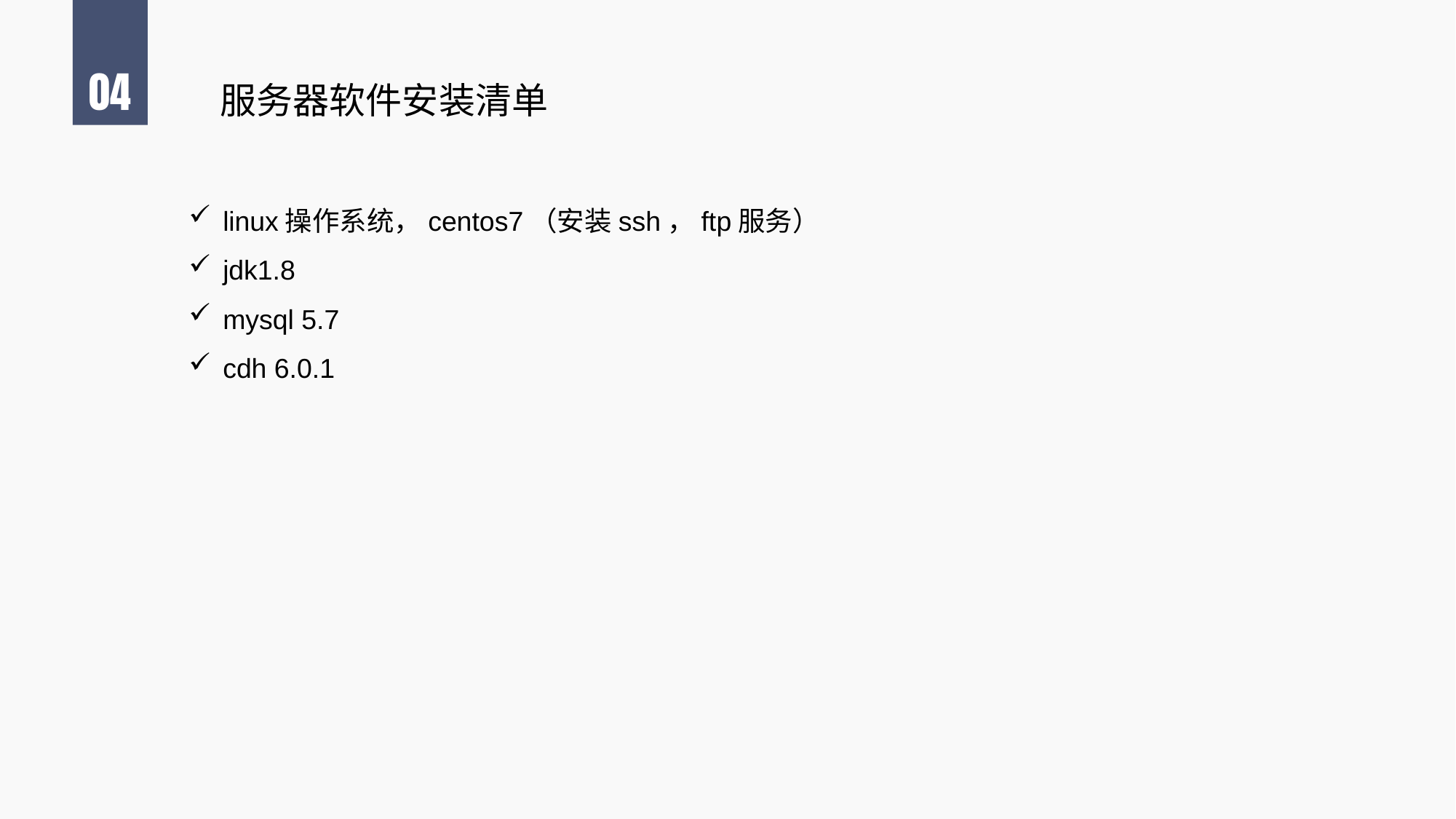

04
服务器软件安装清单
linux操作系统，centos7（安装ssh，ftp服务）
jdk1.8
mysql 5.7
cdh 6.0.1